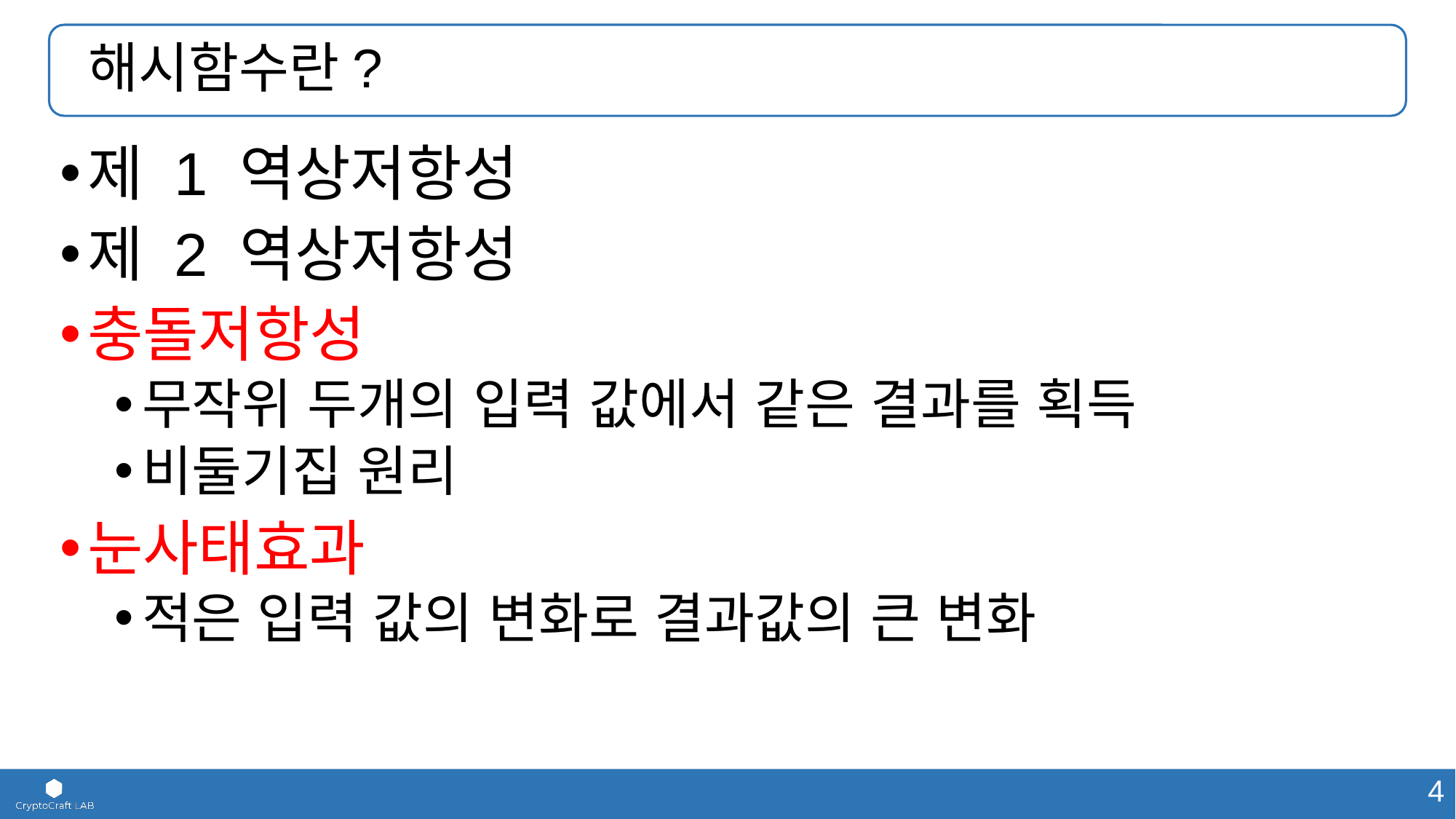

# 해시함수란?
제 1 역상저항성
제 2 역상저항성
충돌저항성
무작위 두개의 입력 값에서 같은 결과를 획득
비둘기집 원리
눈사태효과
적은 입력 값의 변화로 결과값의 큰 변화